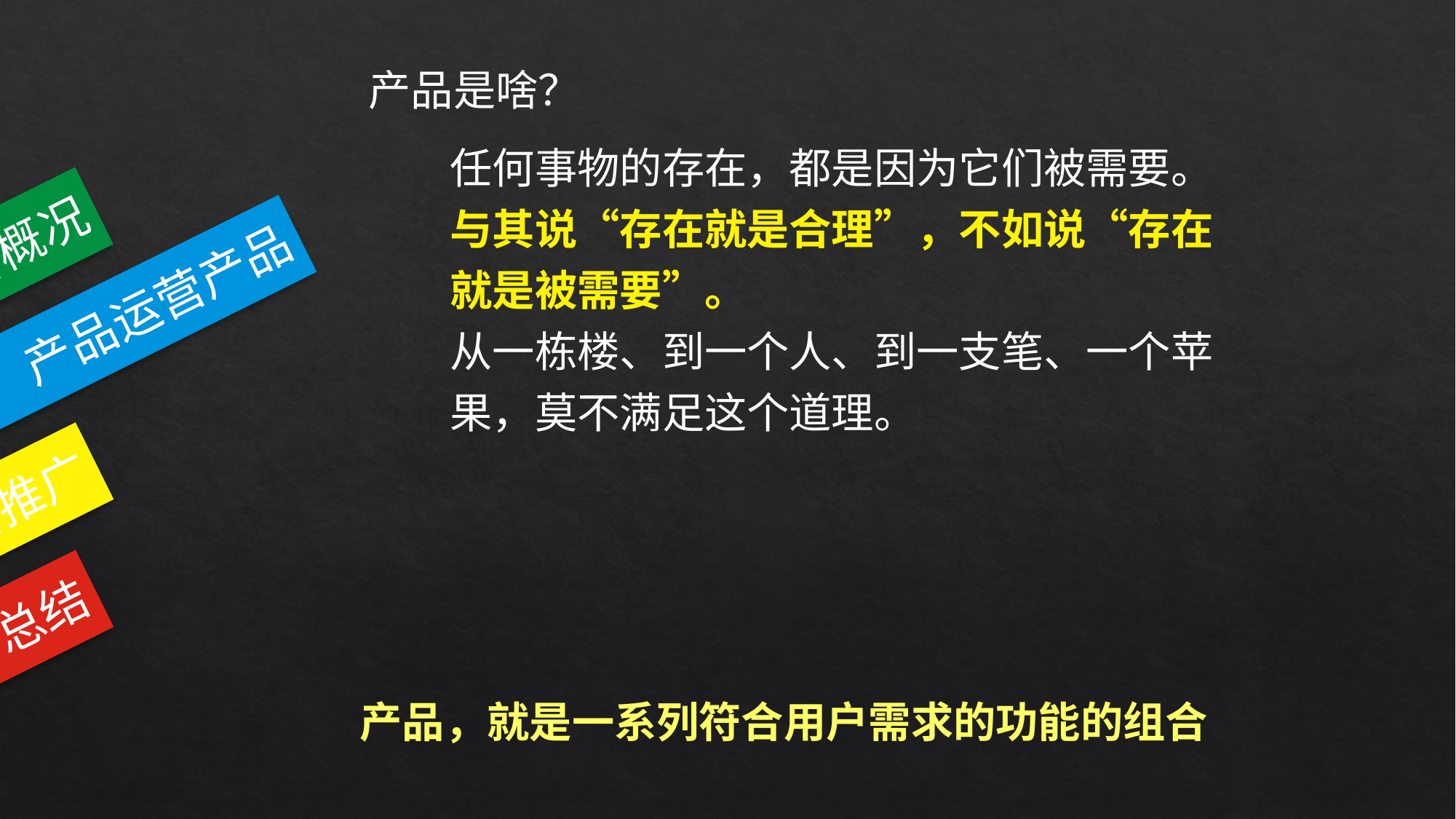

产品是啥？
任何事物的存在，都是因为它们被需要。
与其说“存在就是合理”，不如说“存在就是被需要”。
从一栋楼、到一个人、到一支笔、一个苹果，莫不满足这个道理。

产品，就是一系列符合用户需求的功能的组合